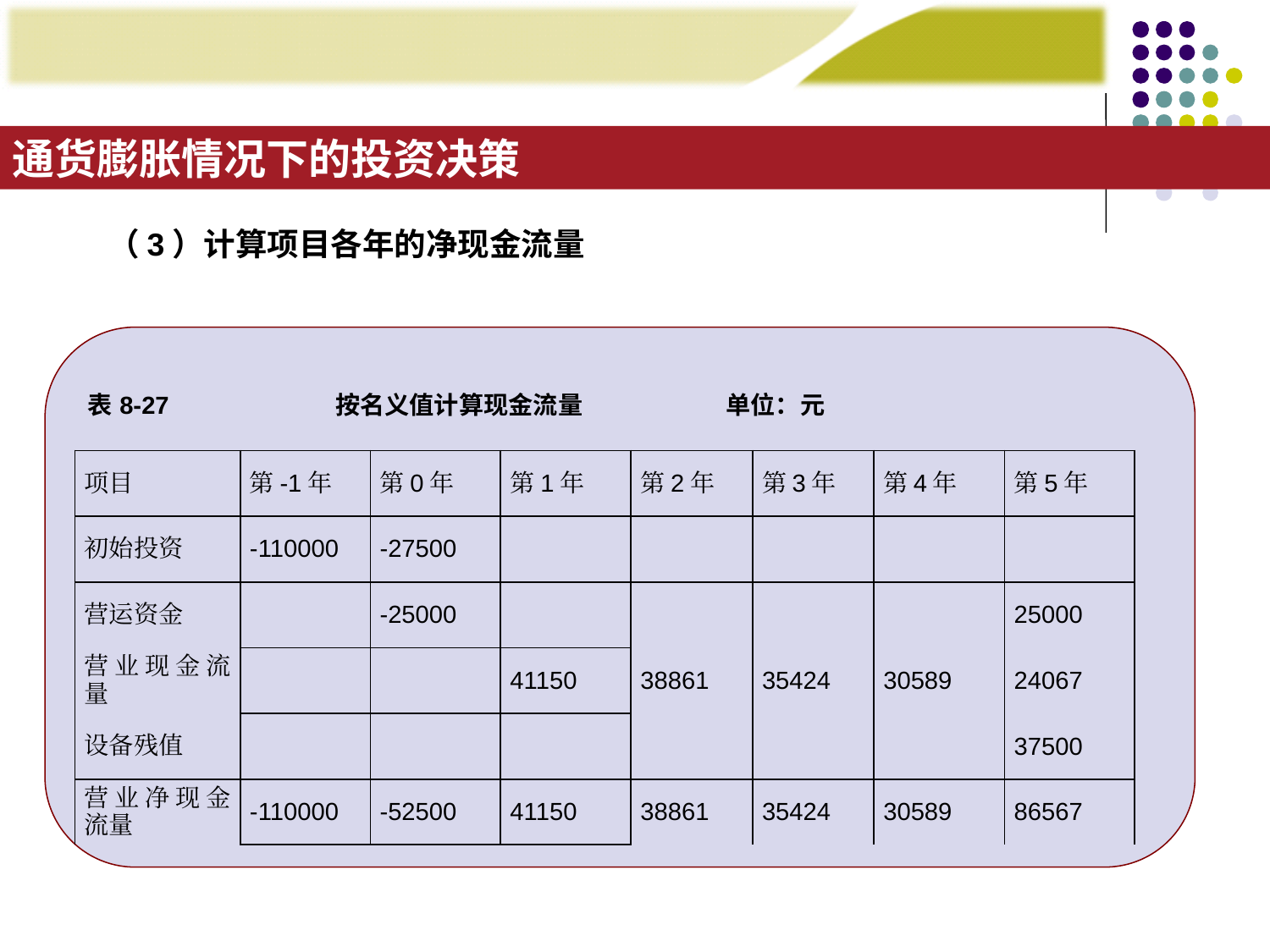

通货膨胀情况下的投资决策
（3）计算项目各年的净现金流量

| 表8-27 按名义值计算现金流量 单位：元 |  |  |  |  |  |  |  |
| --- | --- | --- | --- | --- | --- | --- | --- |
| 项目 | 第-1年 | 第0年 | 第1年 | 第2年 | 第3年 | 第4年 | 第5年 |
| 初始投资 | -110000 | -27500 |  |  |  |  |  |
| 营运资金 |  | -25000 |  |  |  |  | 25000 |
| 营业现金流量 |  |  | 41150 | 38861 | 35424 | 30589 | 24067 |
| 设备残值 |  |  |  |  |  |  | 37500 |
| 营业净现金流量 | -110000 | -52500 | 41150 | 38861 | 35424 | 30589 | 86567 |